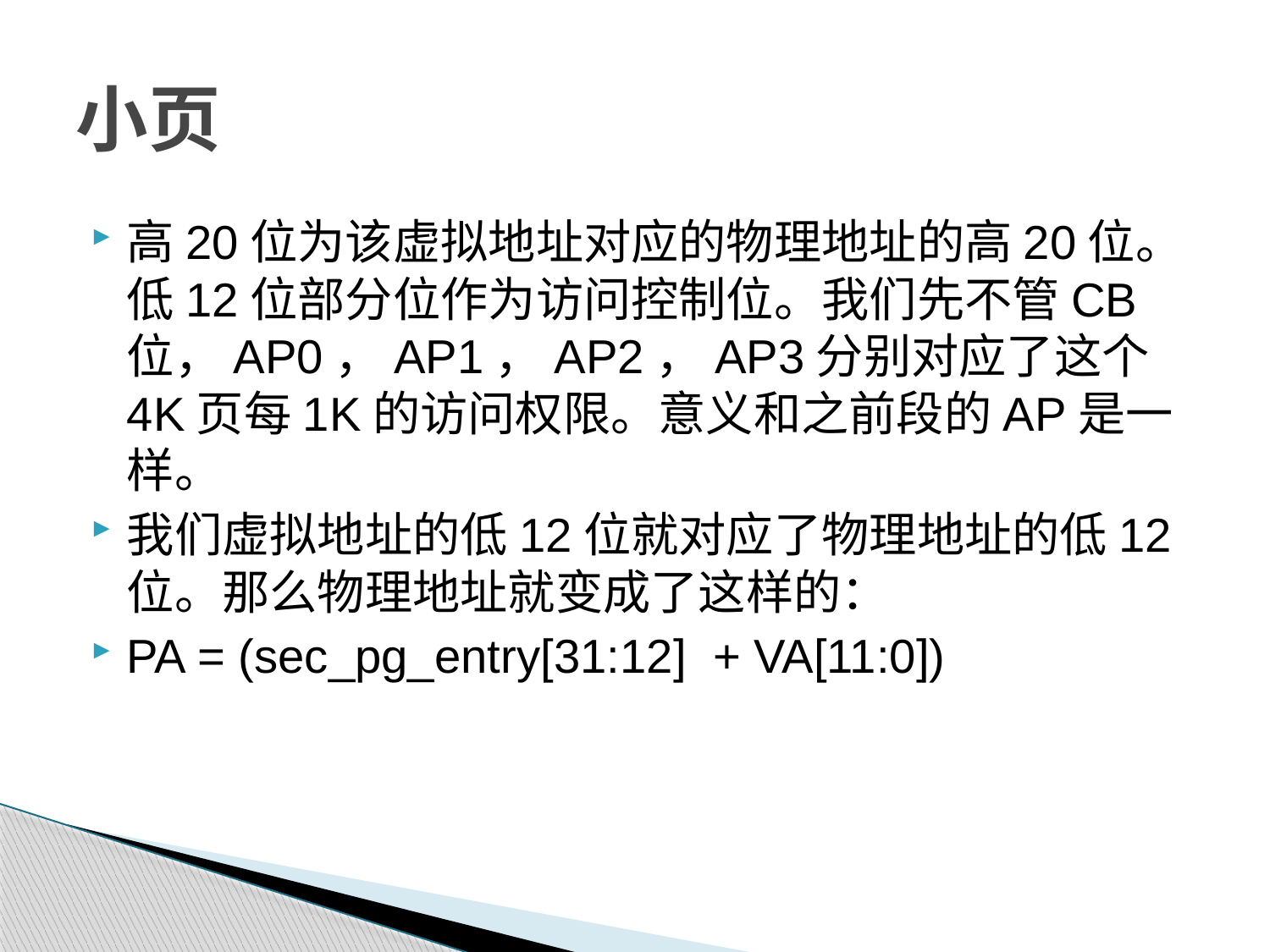

# 小页
高20位为该虚拟地址对应的物理地址的高20位。低12位部分位作为访问控制位。我们先不管CB位，AP0，AP1，AP2，AP3分别对应了这个4K页每1K的访问权限。意义和之前段的AP是一样。
我们虚拟地址的低12位就对应了物理地址的低12位。那么物理地址就变成了这样的：
PA = (sec_pg_entry[31:12]  + VA[11:0])